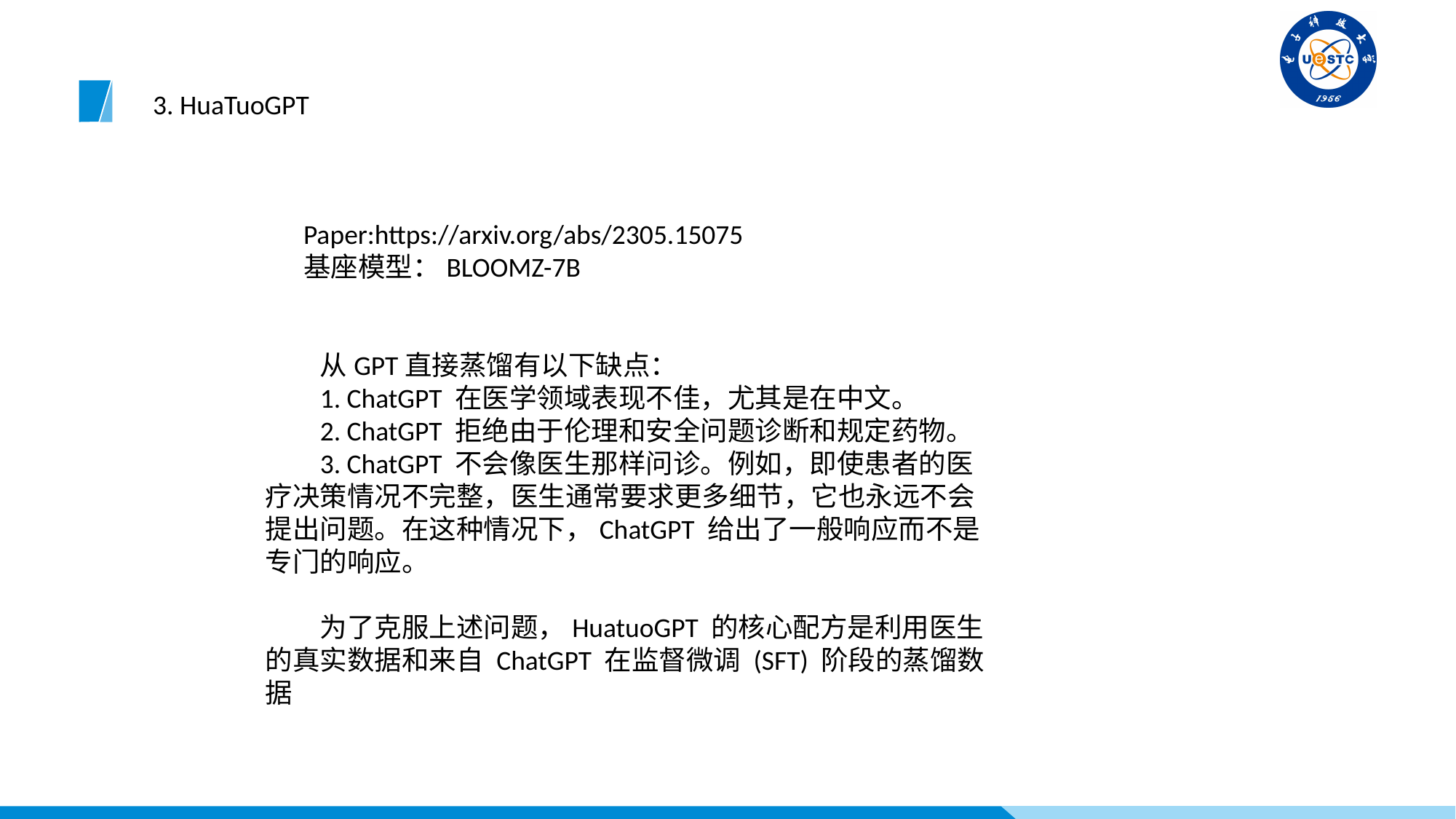

3. HuaTuoGPT
Paper:https://arxiv.org/abs/2305.15075
基座模型：BLOOMZ-7B
从GPT直接蒸馏有以下缺点：
1. ChatGPT 在医学领域表现不佳，尤其是在中文。
2. ChatGPT 拒绝由于伦理和安全问题诊断和规定药物。
3. ChatGPT 不会像医生那样问诊。例如，即使患者的医疗决策情况不完整，医生通常要求更多细节，它也永远不会提出问题。在这种情况下，ChatGPT 给出了一般响应而不是专门的响应。

为了克服上述问题，HuatuoGPT 的核心配方是利用医生的真实数据和来自 ChatGPT 在监督微调 (SFT) 阶段的蒸馏数据